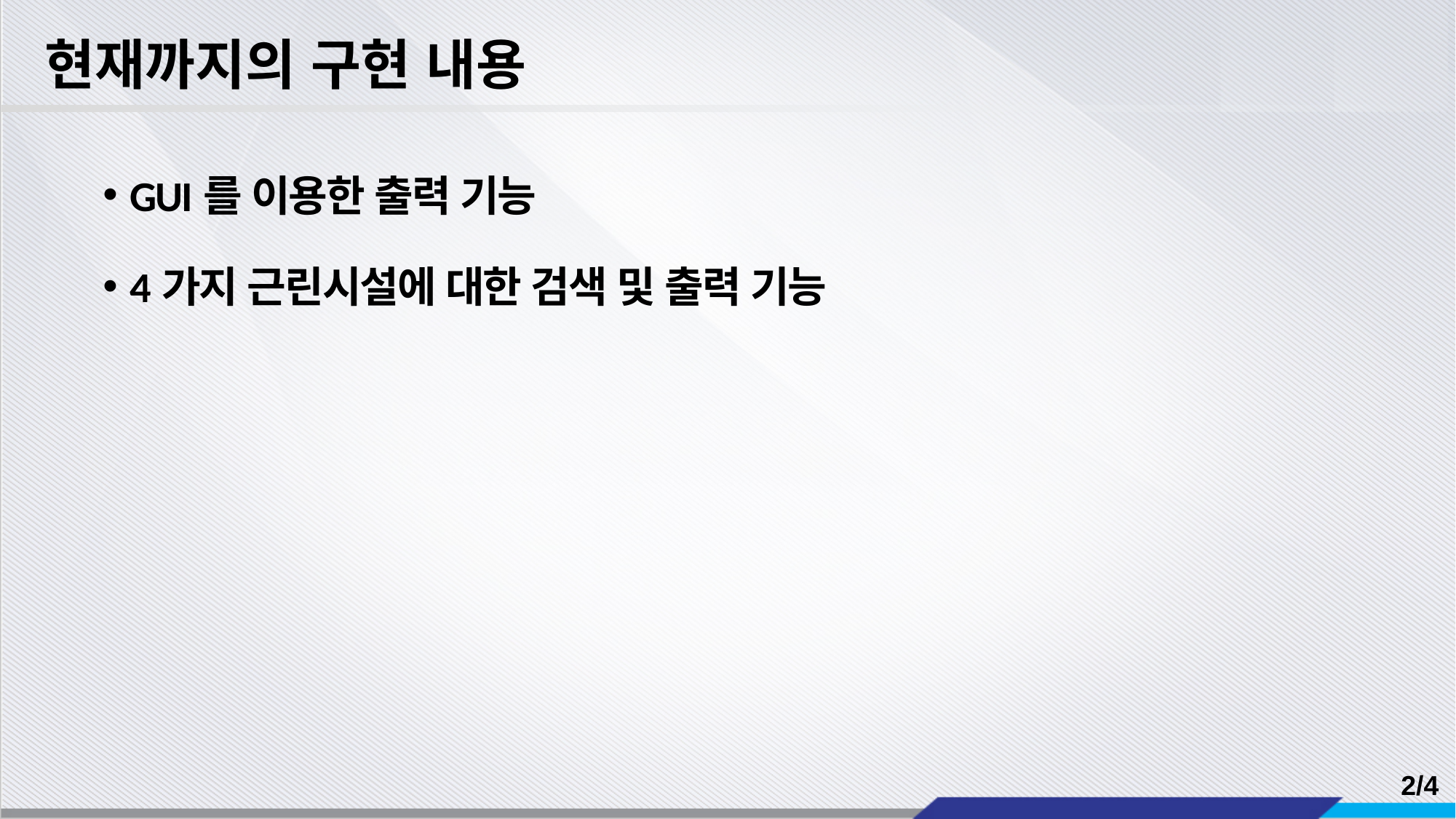

# 현재까지의 구현 내용

GUI를 이용한 출력 기능
4가지 근린시설에 대한 검색 및 출력 기능
2/4